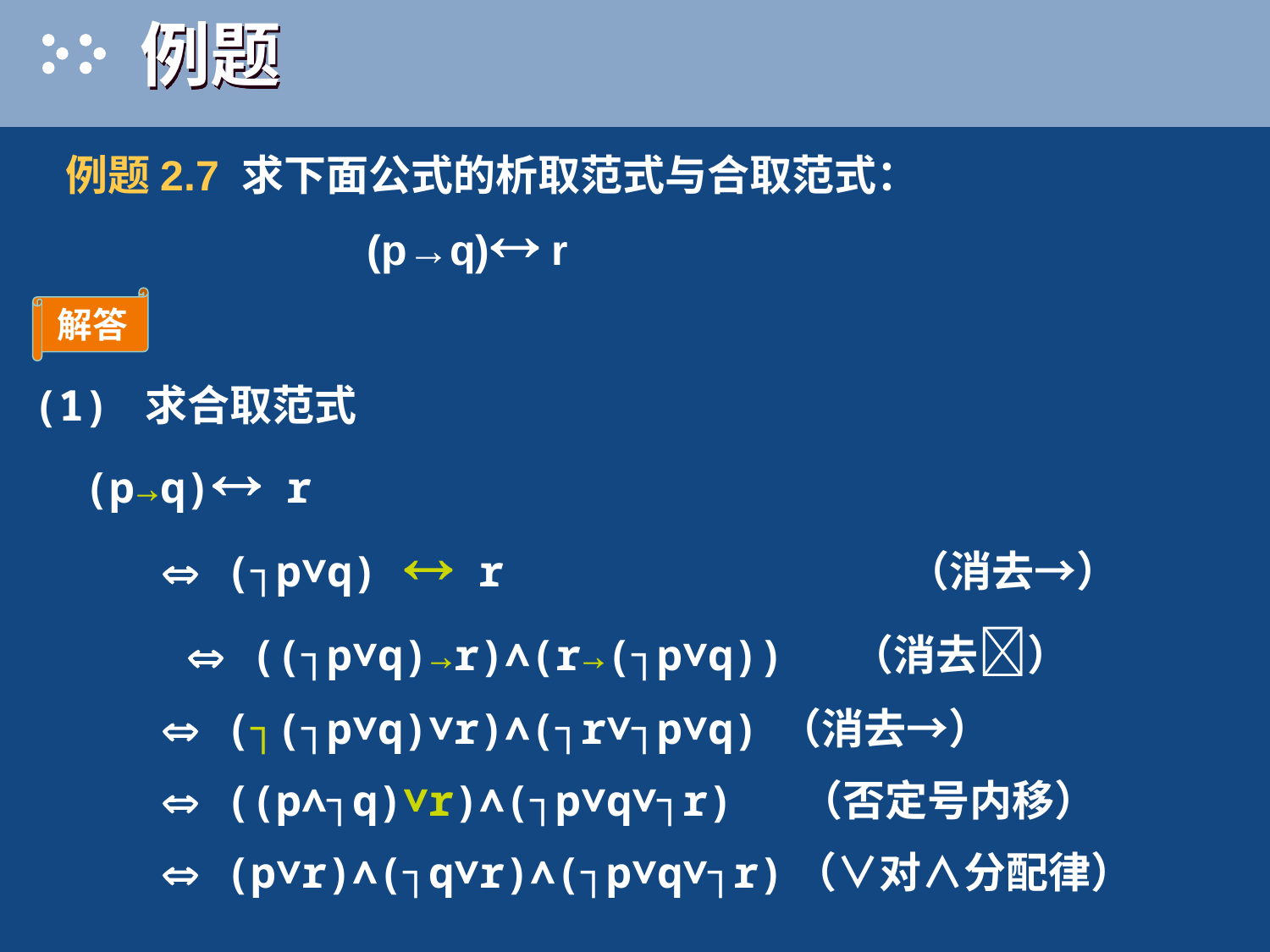

# 例题
例题2.7 求下面公式的析取范式与合取范式：
			(p→q)↔ r
解答
(1) 求合取范式
  (p→q)↔ r
	⇔ (┐p∨q) ↔ r                    	    （消去→）
      ⇔ ((┐p∨q)→r)∧(r→(┐p∨q))    （消去↔）
	⇔ (┐(┐p∨q)∨r)∧(┐r∨┐p∨q) （消去→）
	⇔ ((p∧┐q)∨r)∧(┐p∨q∨┐r)    （否定号内移）
 	⇔ (p∨r)∧(┐q∨r)∧(┐p∨q∨┐r)（∨对∧分配律）